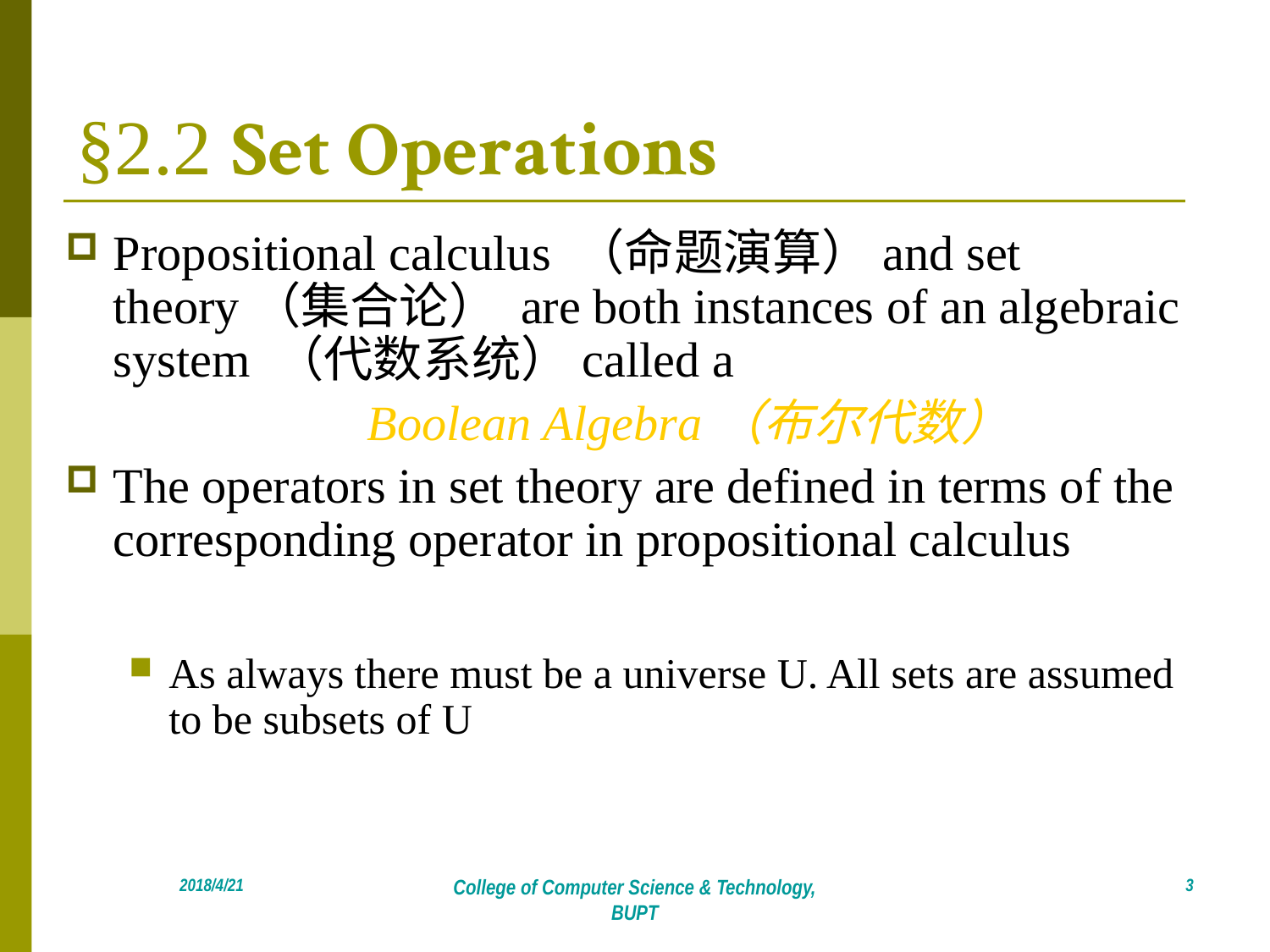

# §2.2 Set Operations
Propositional calculus （命题演算）and set theory（集合论） are both instances of an algebraic system （代数系统）called a
			Boolean Algebra（布尔代数）
The operators in set theory are defined in terms of the corresponding operator in propositional calculus

As always there must be a universe U. All sets are assumed to be subsets of U
3
2018/4/21
College of Computer Science & Technology, BUPT